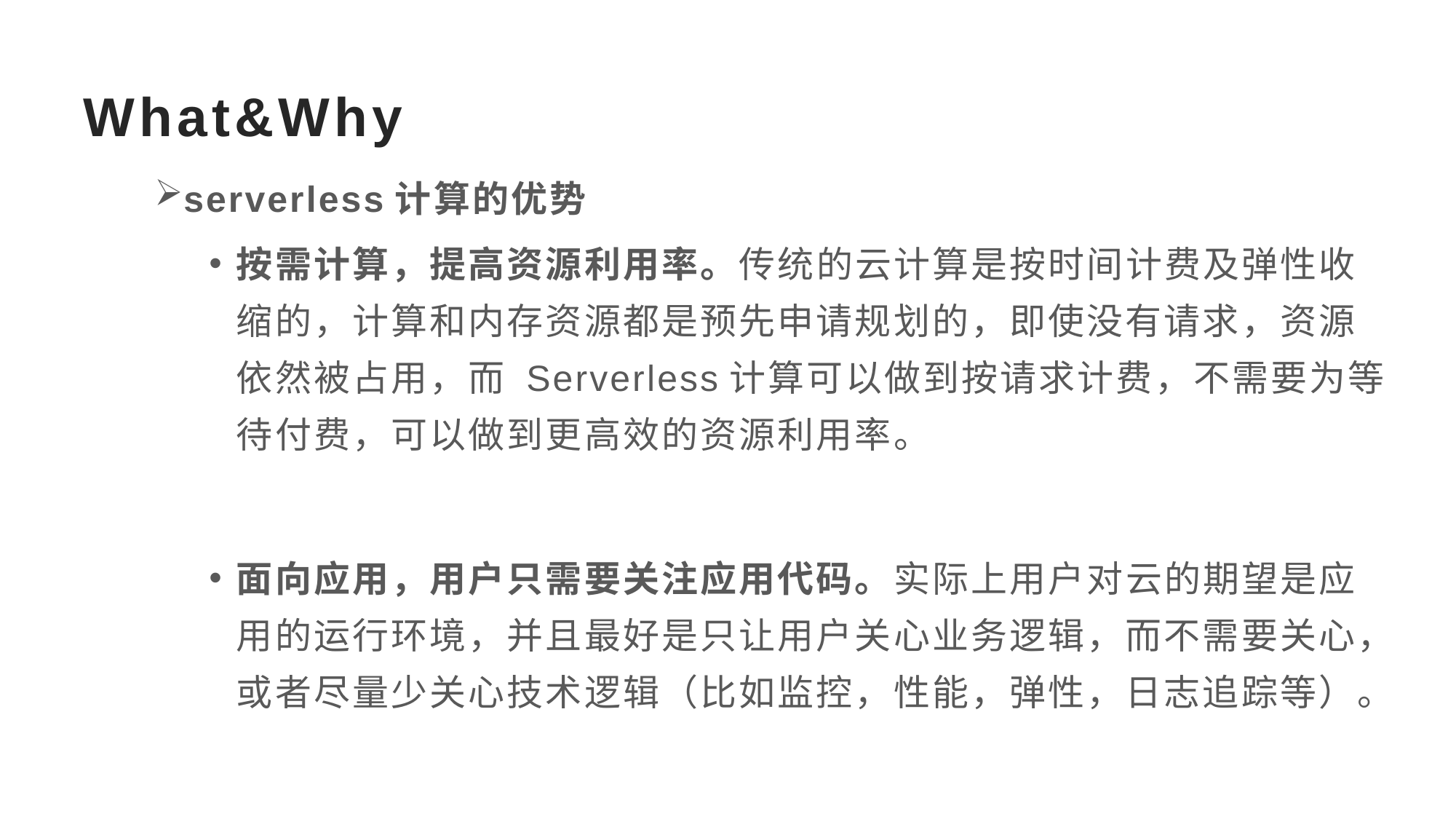

# What&Why
serverless计算的优势
按需计算，提高资源利用率。传统的云计算是按时间计费及弹性收缩的，计算和内存资源都是预先申请规划的，即使没有请求，资源依然被占用，而 Serverless计算可以做到按请求计费，不需要为等待付费，可以做到更高效的资源利用率。

面向应用，用户只需要关注应用代码。实际上用户对云的期望是应用的运行环境，并且最好是只让用户关心业务逻辑，而不需要关心，或者尽量少关心技术逻辑（比如监控，性能，弹性，日志追踪等）。